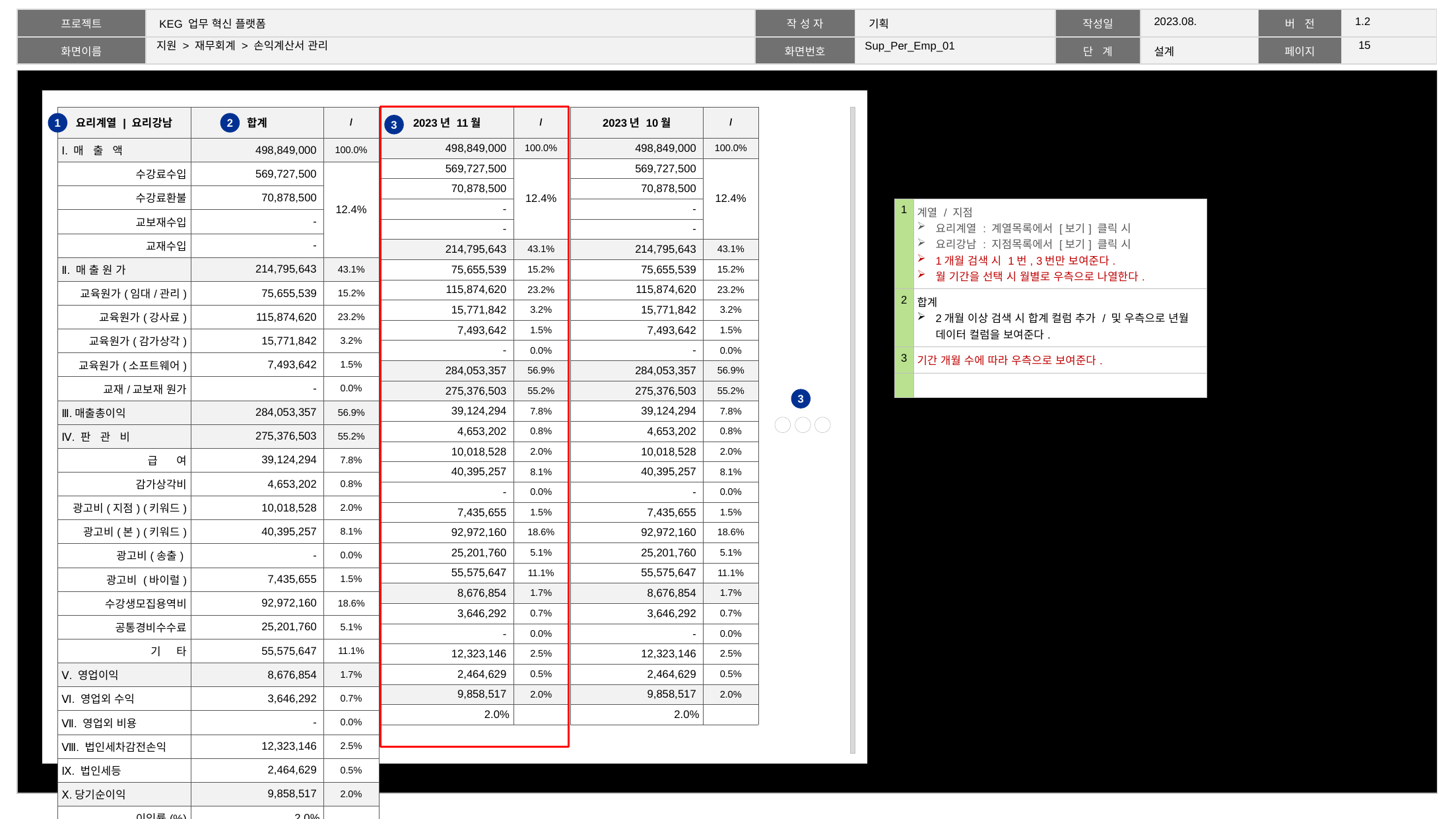

15
Sup_Per_Emp_01
# 지원 > 재무회계 > 손익계산서 관리

| 2023년 10월 | / |
| --- | --- |
| 498,849,000 | 100.0% |
| 569,727,500 | 12.4% |
| 70,878,500 |  |
| - |  |
| - |  |
| 214,795,643 | 43.1% |
| 75,655,539 | 15.2% |
| 115,874,620 | 23.2% |
| 15,771,842 | 3.2% |
| 7,493,642 | 1.5% |
| - | 0.0% |
| 284,053,357 | 56.9% |
| 275,376,503 | 55.2% |
| 39,124,294 | 7.8% |
| 4,653,202 | 0.8% |
| 10,018,528 | 2.0% |
| 40,395,257 | 8.1% |
| - | 0.0% |
| 7,435,655 | 1.5% |
| 92,972,160 | 18.6% |
| 25,201,760 | 5.1% |
| 55,575,647 | 11.1% |
| 8,676,854 | 1.7% |
| 3,646,292 | 0.7% |
| - | 0.0% |
| 12,323,146 | 2.5% |
| 2,464,629 | 0.5% |
| 9,858,517 | 2.0% |
| 2.0% |  |

| 요리계열 | 요리강남 | 합계 | / |
| --- | --- | --- |
| Ⅰ. 매 출 액 | 498,849,000 | 100.0% |
| 수강료수입 | 569,727,500 | 12.4% |
| 수강료환불 | 70,878,500 |  |
| 교보재수입 | - |  |
| 교재수입 | - |  |
| Ⅱ. 매 출 원 가 | 214,795,643 | 43.1% |
| 교육원가(임대/관리) | 75,655,539 | 15.2% |
| 교육원가(강사료) | 115,874,620 | 23.2% |
| 교육원가(감가상각) | 15,771,842 | 3.2% |
| 교육원가(소프트웨어) | 7,493,642 | 1.5% |
| 교재/교보재 원가 | - | 0.0% |
| Ⅲ.매출총이익 | 284,053,357 | 56.9% |
| Ⅳ. 판 관 비 | 275,376,503 | 55.2% |
| 급 여 | 39,124,294 | 7.8% |
| 감가상각비 | 4,653,202 | 0.8% |
| 광고비(지점) (키워드) | 10,018,528 | 2.0% |
| 광고비(본) (키워드) | 40,395,257 | 8.1% |
| 광고비(송출) | - | 0.0% |
| 광고비 (바이럴) | 7,435,655 | 1.5% |
| 수강생모집용역비 | 92,972,160 | 18.6% |
| 공통경비수수료 | 25,201,760 | 5.1% |
| 기 타 | 55,575,647 | 11.1% |
| Ⅴ. 영업이익 | 8,676,854 | 1.7% |
| Ⅵ. 영업외 수익 | 3,646,292 | 0.7% |
| Ⅶ. 영업외 비용 | - | 0.0% |
| Ⅷ. 법인세차감전손익 | 12,323,146 | 2.5% |
| Ⅸ. 법인세등 | 2,464,629 | 0.5% |
| Ⅹ.당기순이익 | 9,858,517 | 2.0% |
| 이익률(%) | 2.0% |  |
| 2023년 11월 | / |
| --- | --- |
| 498,849,000 | 100.0% |
| 569,727,500 | 12.4% |
| 70,878,500 |  |
| - |  |
| - |  |
| 214,795,643 | 43.1% |
| 75,655,539 | 15.2% |
| 115,874,620 | 23.2% |
| 15,771,842 | 3.2% |
| 7,493,642 | 1.5% |
| - | 0.0% |
| 284,053,357 | 56.9% |
| 275,376,503 | 55.2% |
| 39,124,294 | 7.8% |
| 4,653,202 | 0.8% |
| 10,018,528 | 2.0% |
| 40,395,257 | 8.1% |
| - | 0.0% |
| 7,435,655 | 1.5% |
| 92,972,160 | 18.6% |
| 25,201,760 | 5.1% |
| 55,575,647 | 11.1% |
| 8,676,854 | 1.7% |
| 3,646,292 | 0.7% |
| - | 0.0% |
| 12,323,146 | 2.5% |
| 2,464,629 | 0.5% |
| 9,858,517 | 2.0% |
| 2.0% |  |
1
2
3
| 1 | 계열 / 지점 요리계열 : 계열목록에서 [보기] 클릭 시 요리강남 : 지점목록에서 [보기] 클릭 시 1개월 검색 시 1번, 3번만 보여준다. 월 기간을 선택 시 월별로 우측으로 나열한다. |
| --- | --- |
| 2 | 합계 2개월 이상 검색 시 합계 컬럼 추가 / 및 우측으로 년월 데이터 컬럼을 보여준다. |
| 3 | 기간 개월 수에 따라 우측으로 보여준다. |
|  |  |
3